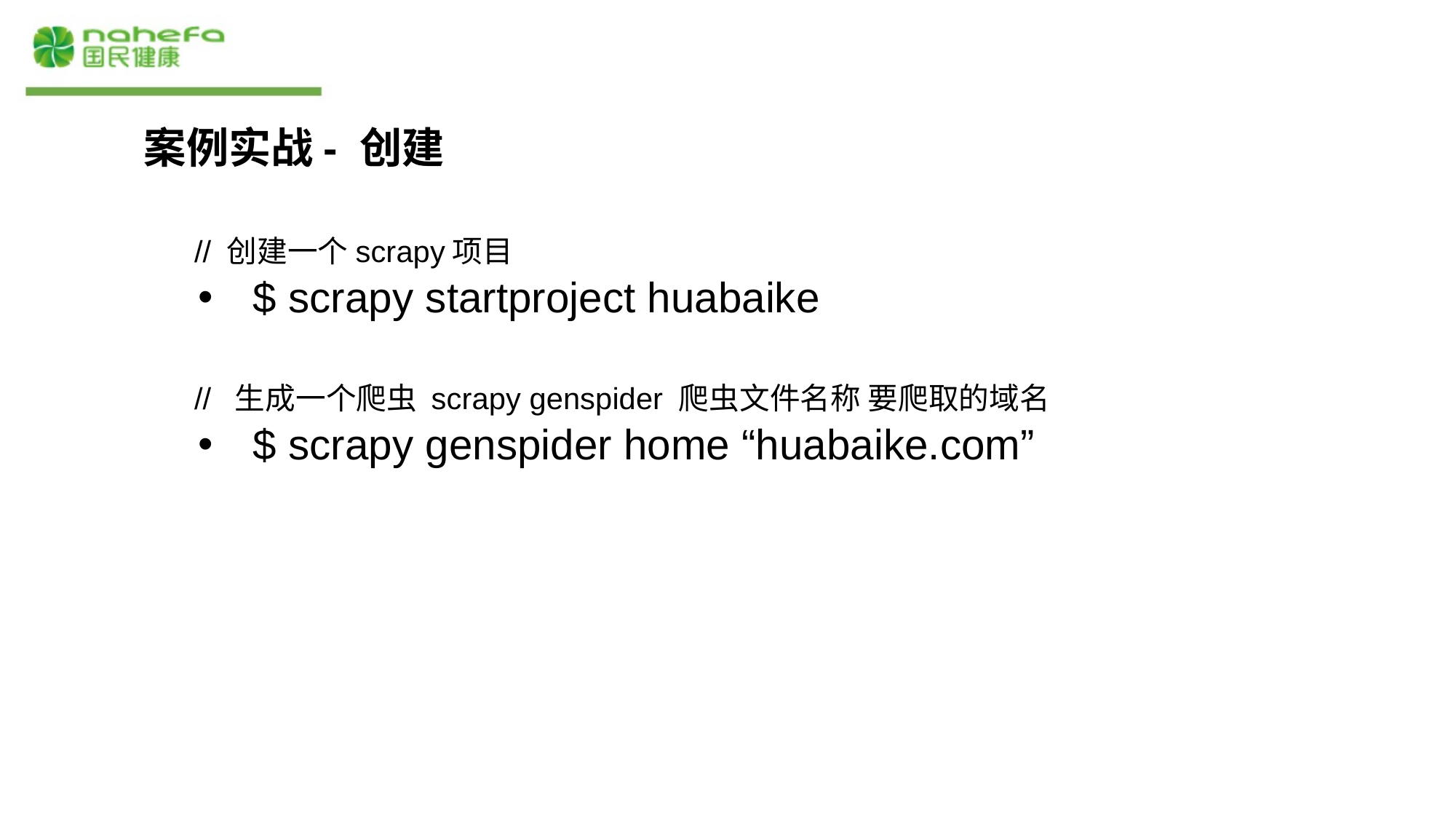

案例实战- 创建

      // 创建一个scrapy项目
$ scrapy startproject huabaike

      //  生成一个爬虫 scrapy genspider 爬虫文件名称 要爬取的域名
$ scrapy genspider home “huabaike.com”